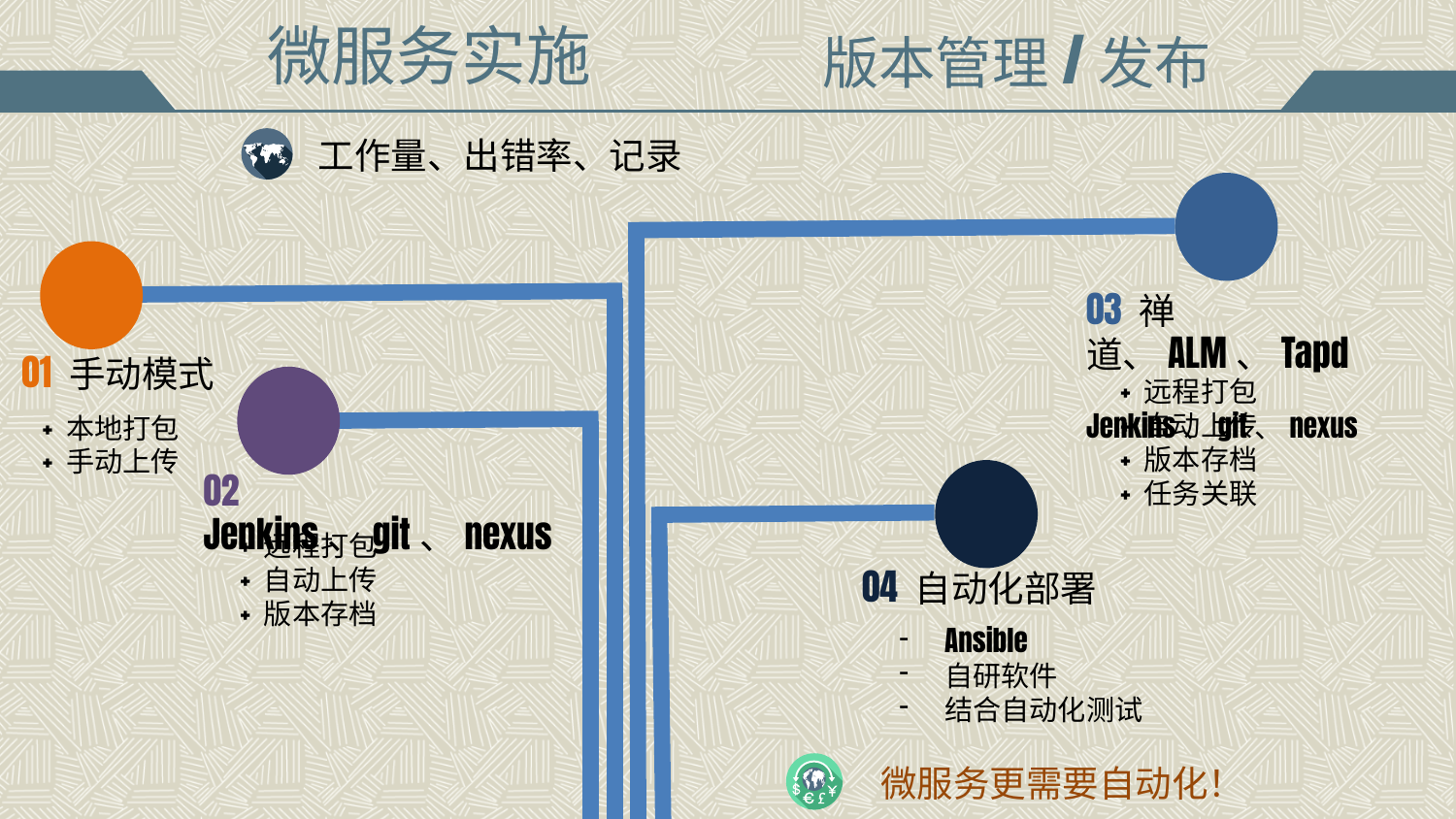

# 微服务实施
版本管理/发布
工作量、出错率、记录

03 禅道、ALM、Tapd
                 Jenkins、git、nexus
+ 远程打包
+ 自动上传
+ 版本存档
+ 任务关联
01 手动模式
+ 本地打包
+ 手动上传

02 Jenkins、git、nexus
+ 远程打包
+ 自动上传
+ 版本存档
04 自动化部署
Ansible
自研软件
结合自动化测试

微服务更需要自动化！